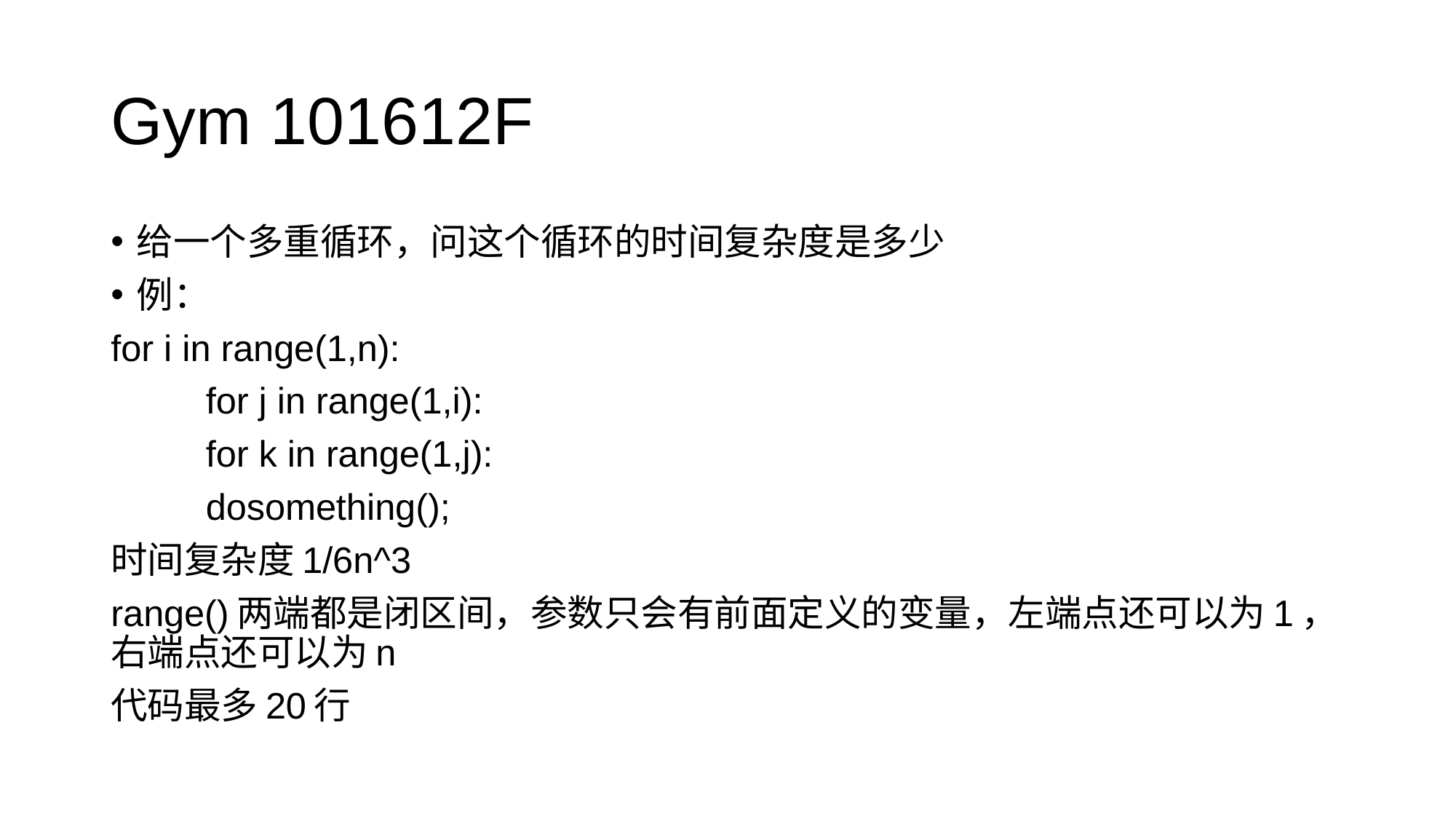

# Gym 101612F
给一个多重循环，问这个循环的时间复杂度是多少
例：
for i in range(1,n):
	for j in range(1,i):
		for k in range(1,j):
			dosomething();
时间复杂度1/6n^3
range()两端都是闭区间，参数只会有前面定义的变量，左端点还可以为1，右端点还可以为n
代码最多20行